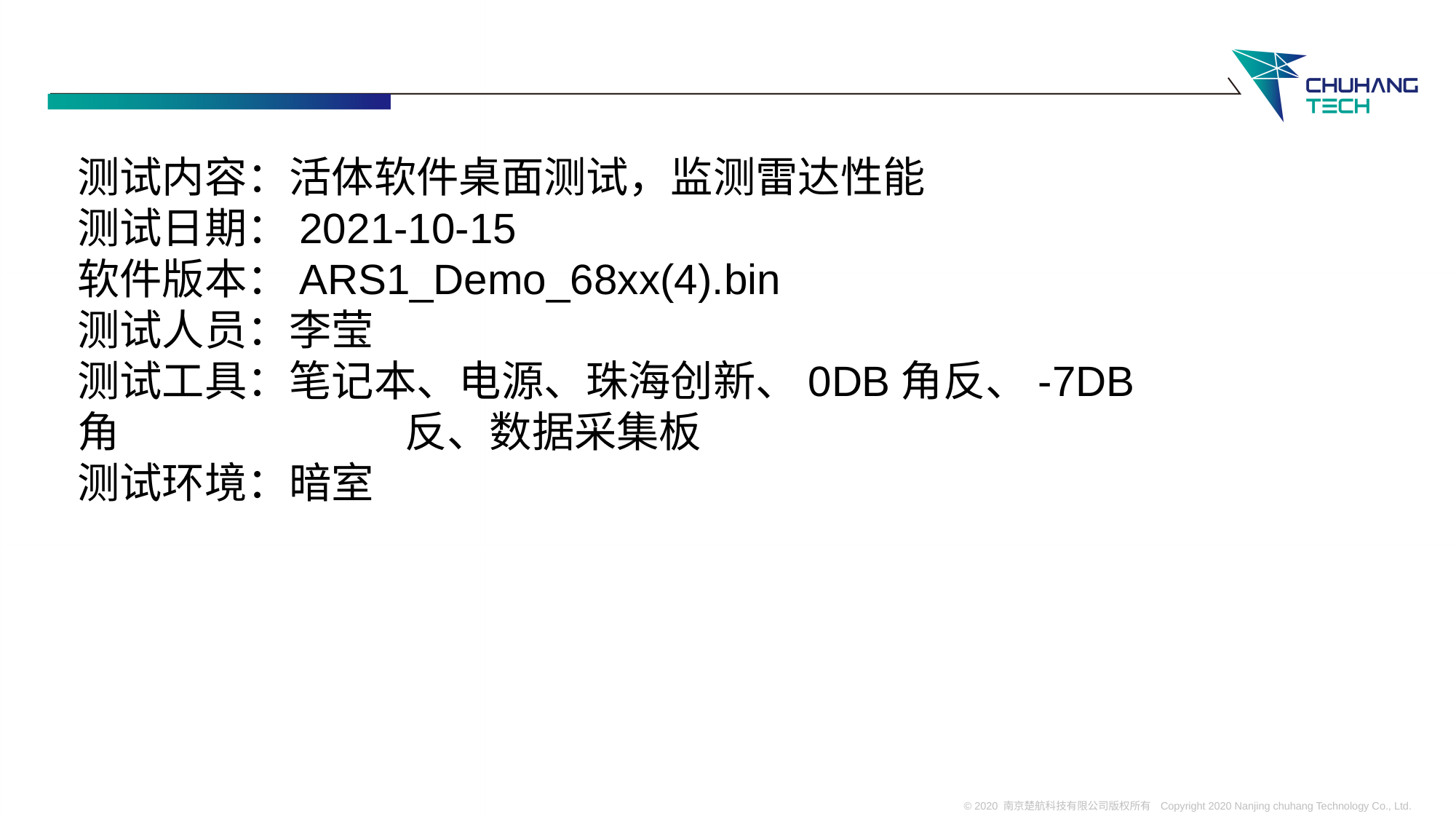

测试内容：活体软件桌面测试，监测雷达性能
测试日期：2021-10-15
软件版本：ARS1_Demo_68xx(4).bin
测试人员：李莹
测试工具：笔记本、电源、珠海创新、0DB角反、-7DB角 			反、数据采集板
测试环境：暗室